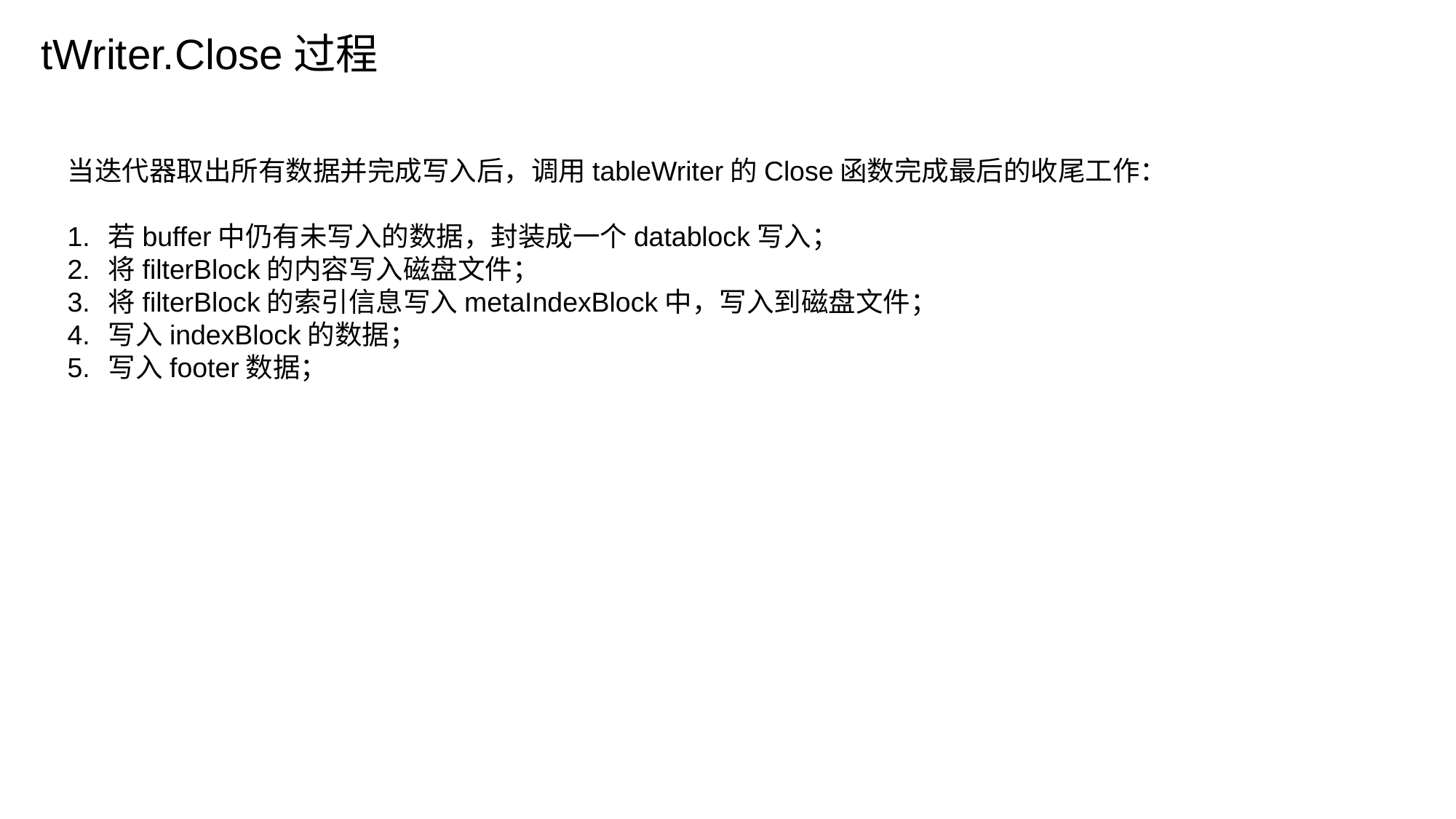

tWriter.Close过程
当迭代器取出所有数据并完成写入后，调用tableWriter的Close函数完成最后的收尾工作：

若buffer中仍有未写入的数据，封装成一个datablock写入；
将filterBlock的内容写入磁盘文件；
将filterBlock的索引信息写入metaIndexBlock中，写入到磁盘文件；
写入indexBlock的数据；
写入footer数据；